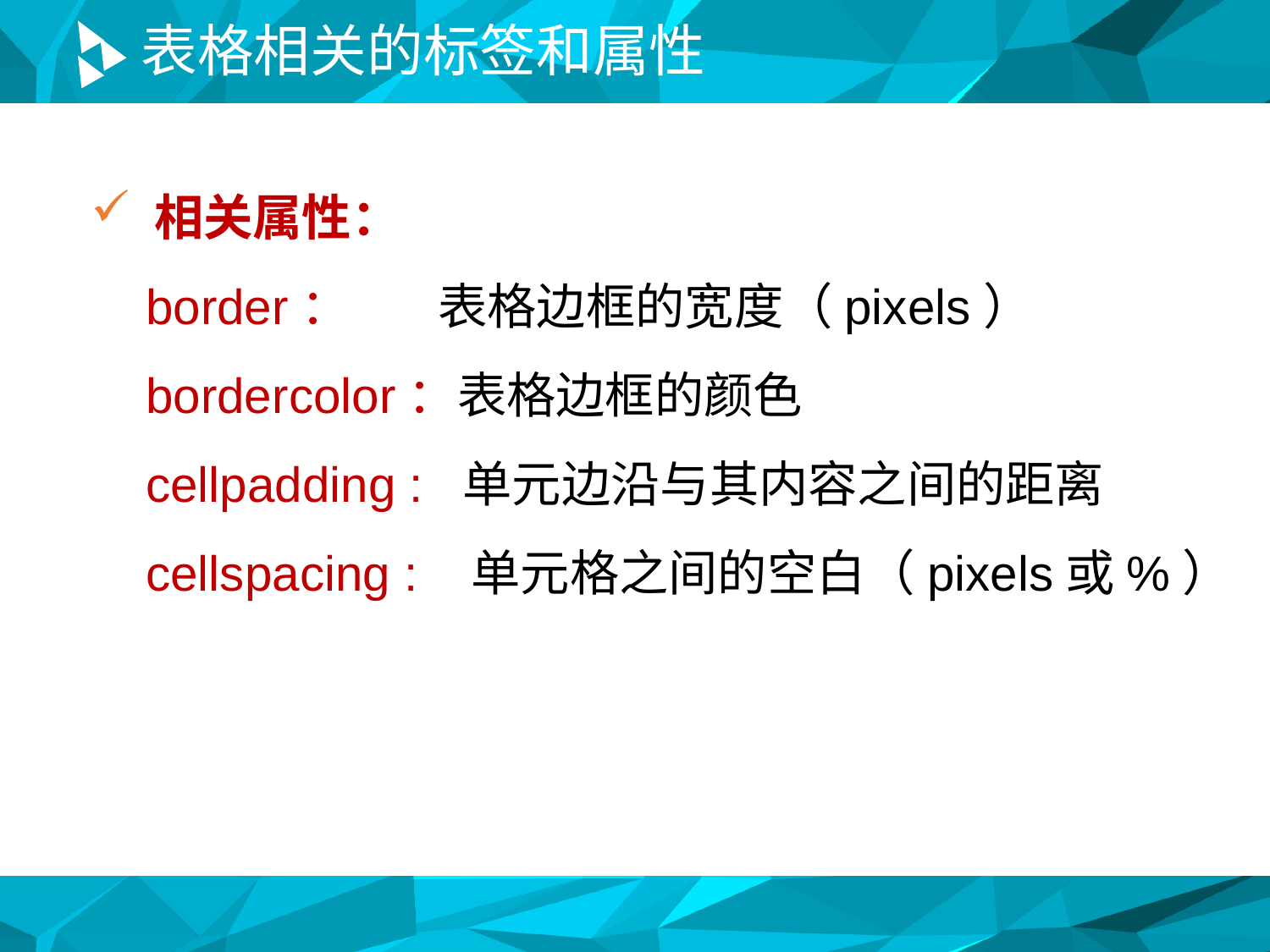

# 表格相关的标签和属性
 相关属性：
    border：        表格边框的宽度（pixels）
    bordercolor：表格边框的颜色
    cellpadding :  单元边沿与其内容之间的距离
    cellspacing :   单元格之间的空白（pixels或%）